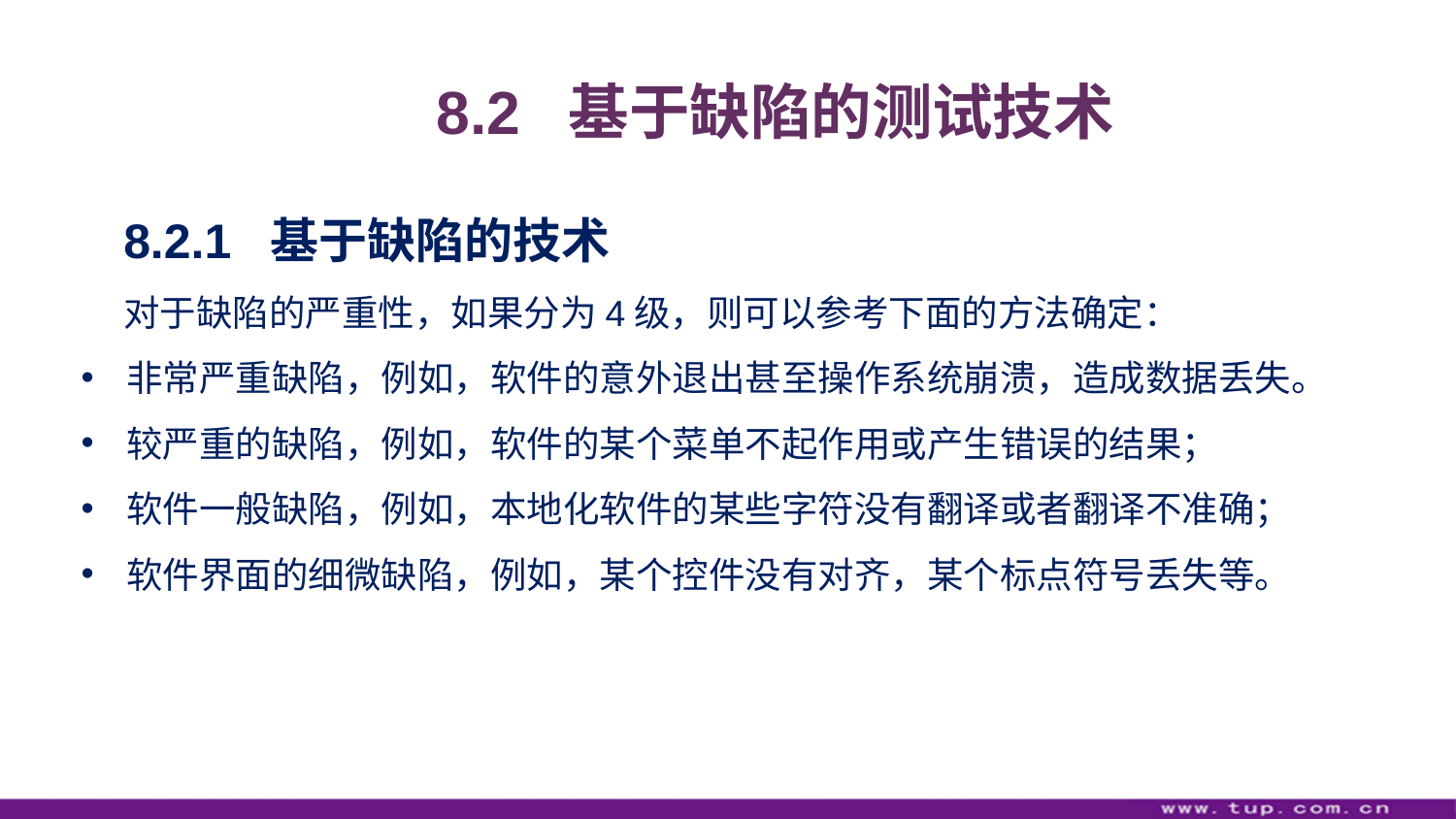

8.2  基于缺陷的测试技术

8.2.1  基于缺陷的技术
对于缺陷的严重性，如果分为4级，则可以参考下面的方法确定：
非常严重缺陷，例如，软件的意外退出甚至操作系统崩溃，造成数据丢失。
较严重的缺陷，例如，软件的某个菜单不起作用或产生错误的结果；
软件一般缺陷，例如，本地化软件的某些字符没有翻译或者翻译不准确；
软件界面的细微缺陷，例如，某个控件没有对齐，某个标点符号丢失等。